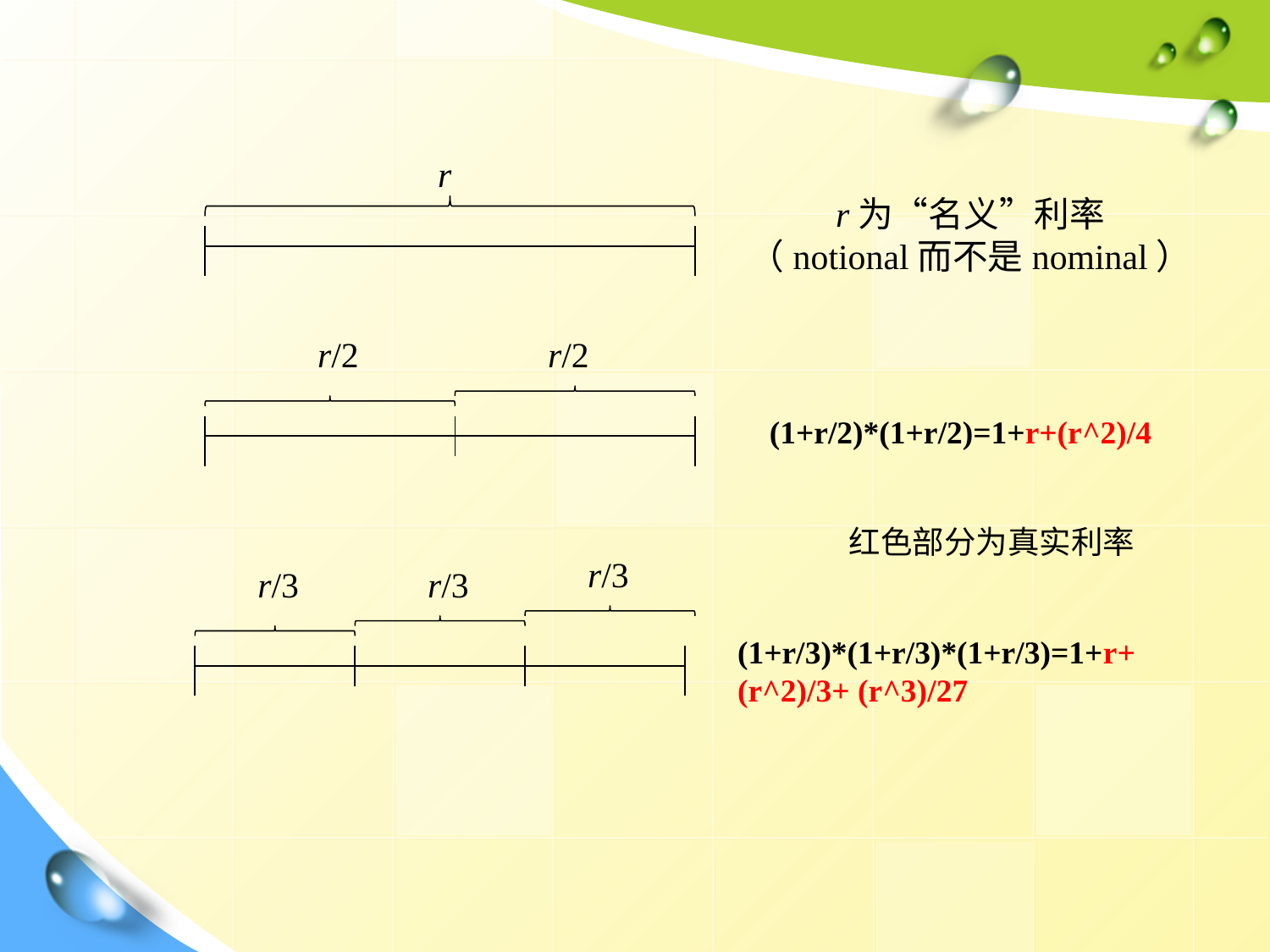

r
r为“名义”利率
（notional而不是nominal）

r/2
r/2
(1+r/2)*(1+r/2)=1+r+(r^2)/4
红色部分为真实利率

r/3

r/3
r/3
(1+r/3)*(1+r/3)*(1+r/3)=1+r+(r^2)/3+ (r^3)/27